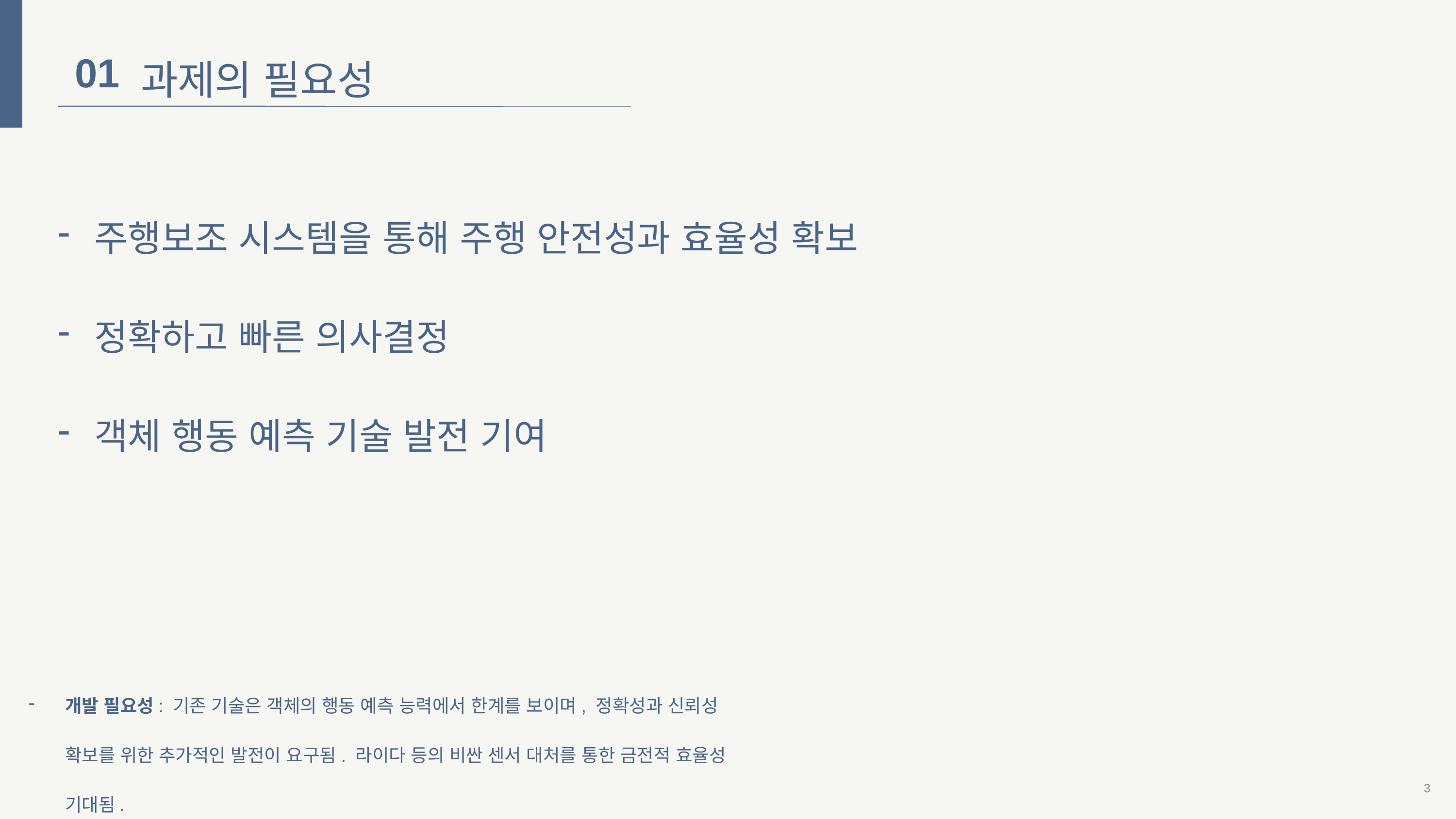

과제의 필요성
01

주행보조 시스템을 통해 주행 안전성과 효율성 확보

정확하고 빠른 의사결정

객체 행동 예측 기술 발전 기여

개발 필요성: 기존 기술은 객체의 행동 예측 능력에서 한계를 보이며, 정확성과 신뢰성 확보를 위한 추가적인 발전이 요구됨. 라이다 등의 비싼 센서 대처를 통한 금전적 효율성 기대됨.
3